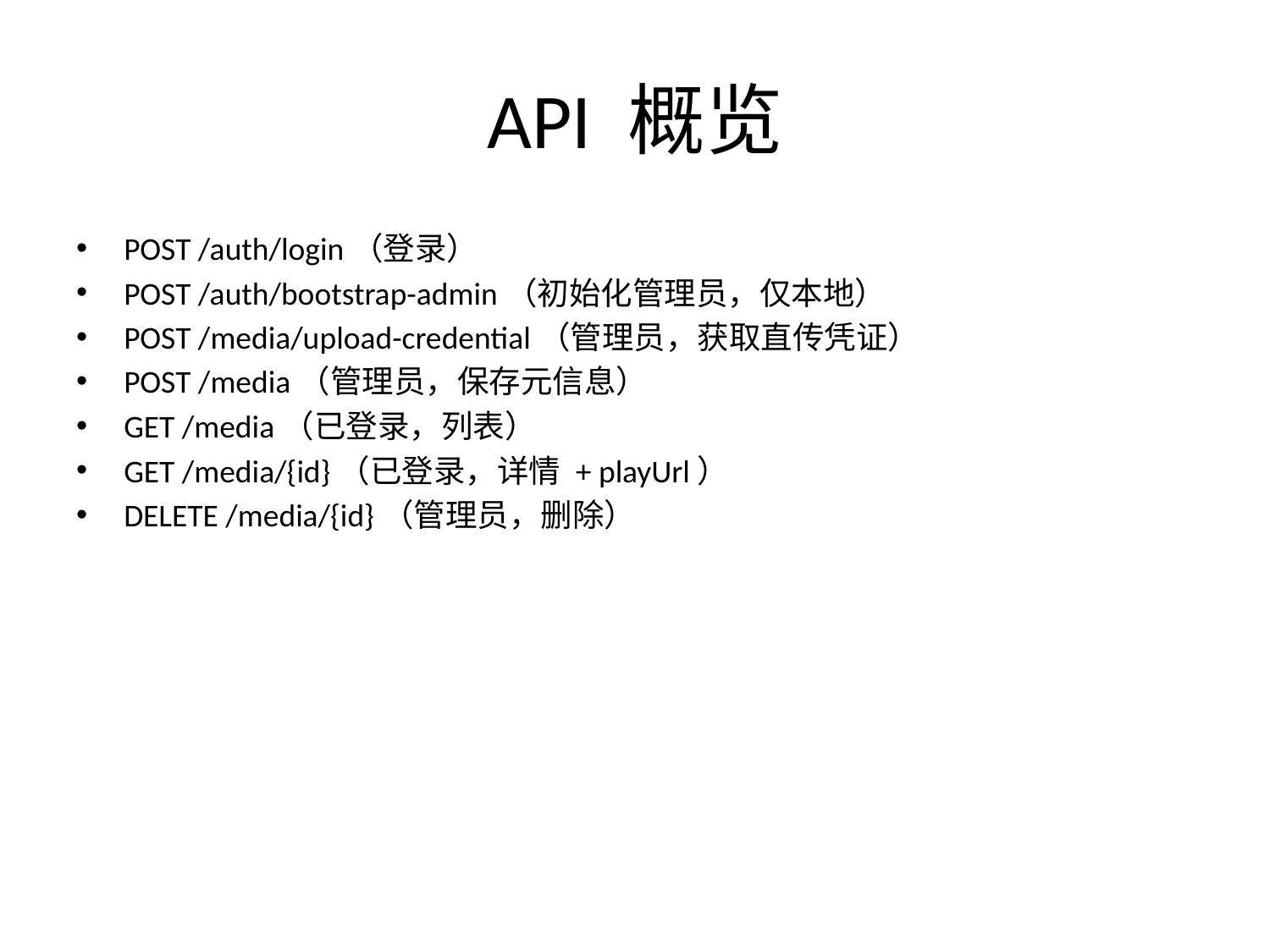

# API 概览
POST /auth/login（登录）
POST /auth/bootstrap-admin（初始化管理员，仅本地）
POST /media/upload-credential（管理员，获取直传凭证）
POST /media（管理员，保存元信息）
GET /media（已登录，列表）
GET /media/{id}（已登录，详情 + playUrl）
DELETE /media/{id}（管理员，删除）